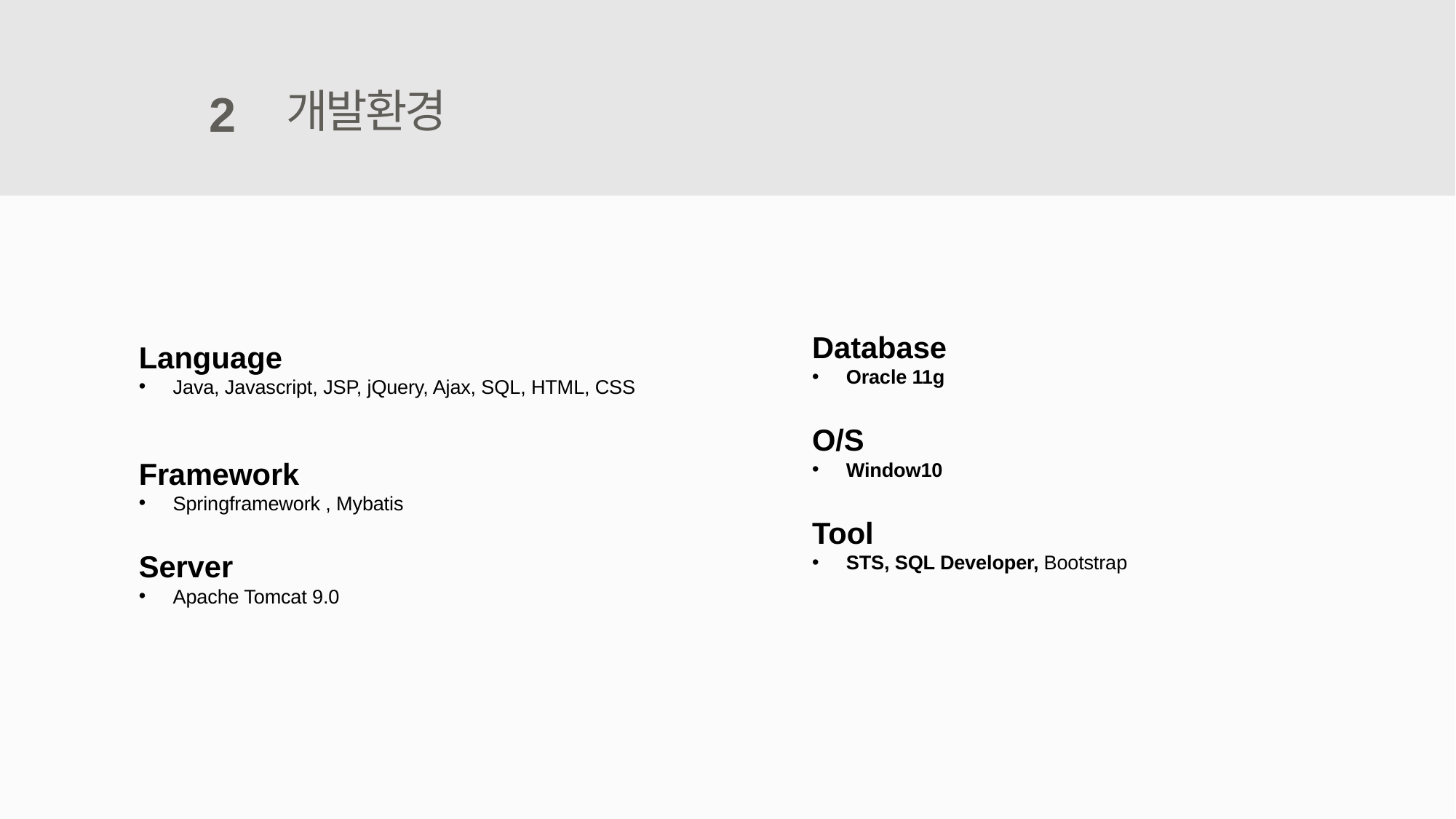

개발환경
2

Database
Oracle 11g

O/S
Window10

Tool
STS, SQL Developer, Bootstrap
Language
Java, Javascript, JSP, jQuery, Ajax, SQL, HTML, CSS

Framework
Springframework , Mybatis

Server
Apache Tomcat 9.0